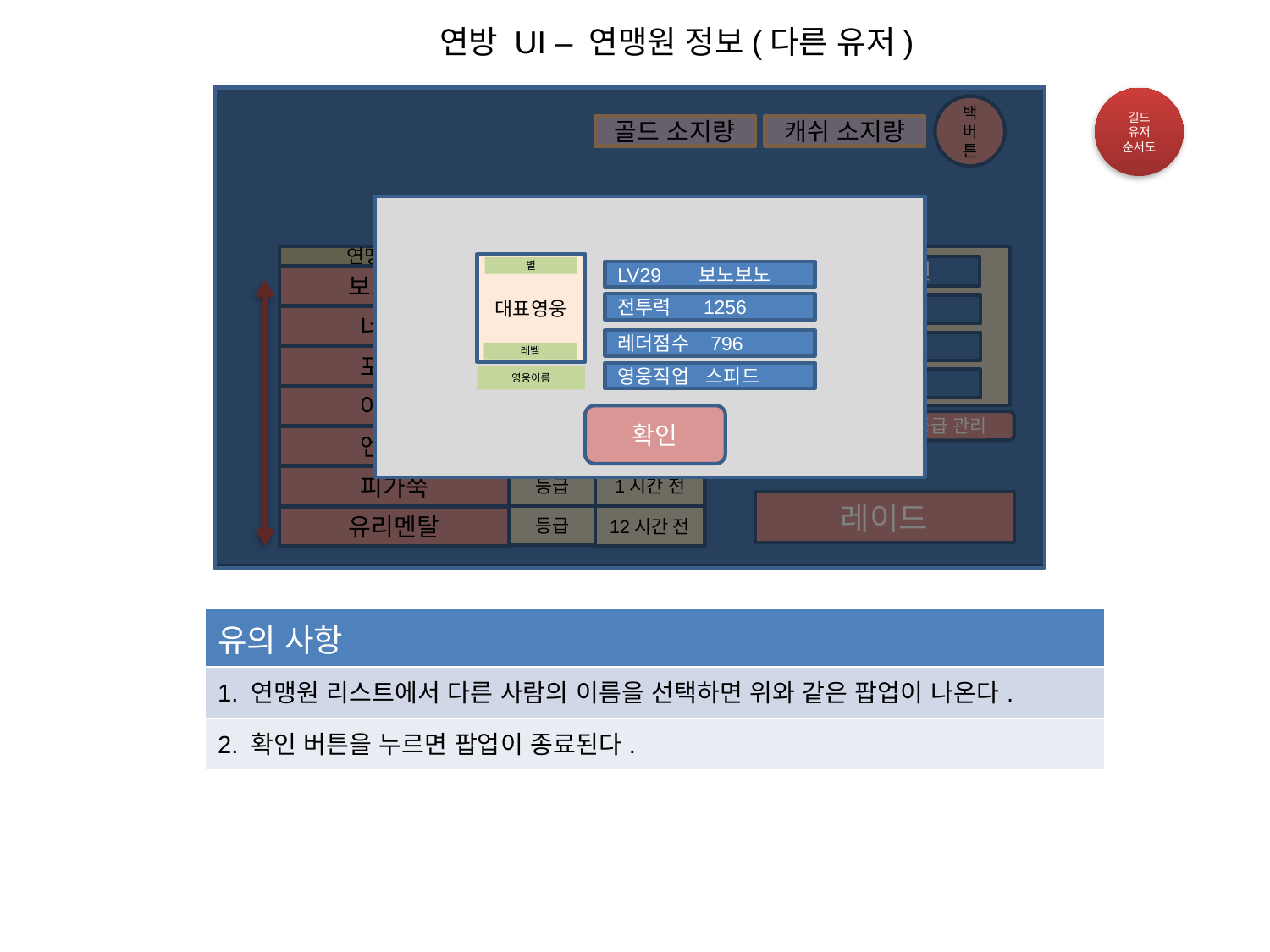

연방 UI – 연맹원 정보(다른 유저)

백버튼
골드 소지량
캐쉬 소지량
연맹원 이름
등급
접속일
보노보노
등급
1일 전
3분 전
너부리
등급
123일 전
포로리
등급
1년 전
아구몬
등급
가입자 관리
등급 관리
10분 전
엔젤몬
등급
등급
1시간 전
피가쭉
등급
12시간 전
유리멘탈

불타는 성전
설립자
레이드 포인트
가입자 수
길드 유저 순서도

대표영웅
별
레벨
영웅이름
LV29      보노보노
전투력     1256
레더점수   796
영웅직업   스피드
확인
레이드
| 유의 사항 |
| --- |
| 1. 연맹원 리스트에서 다른 사람의 이름을 선택하면 위와 같은 팝업이 나온다. |
| 2. 확인 버튼을 누르면 팝업이 종료된다. |